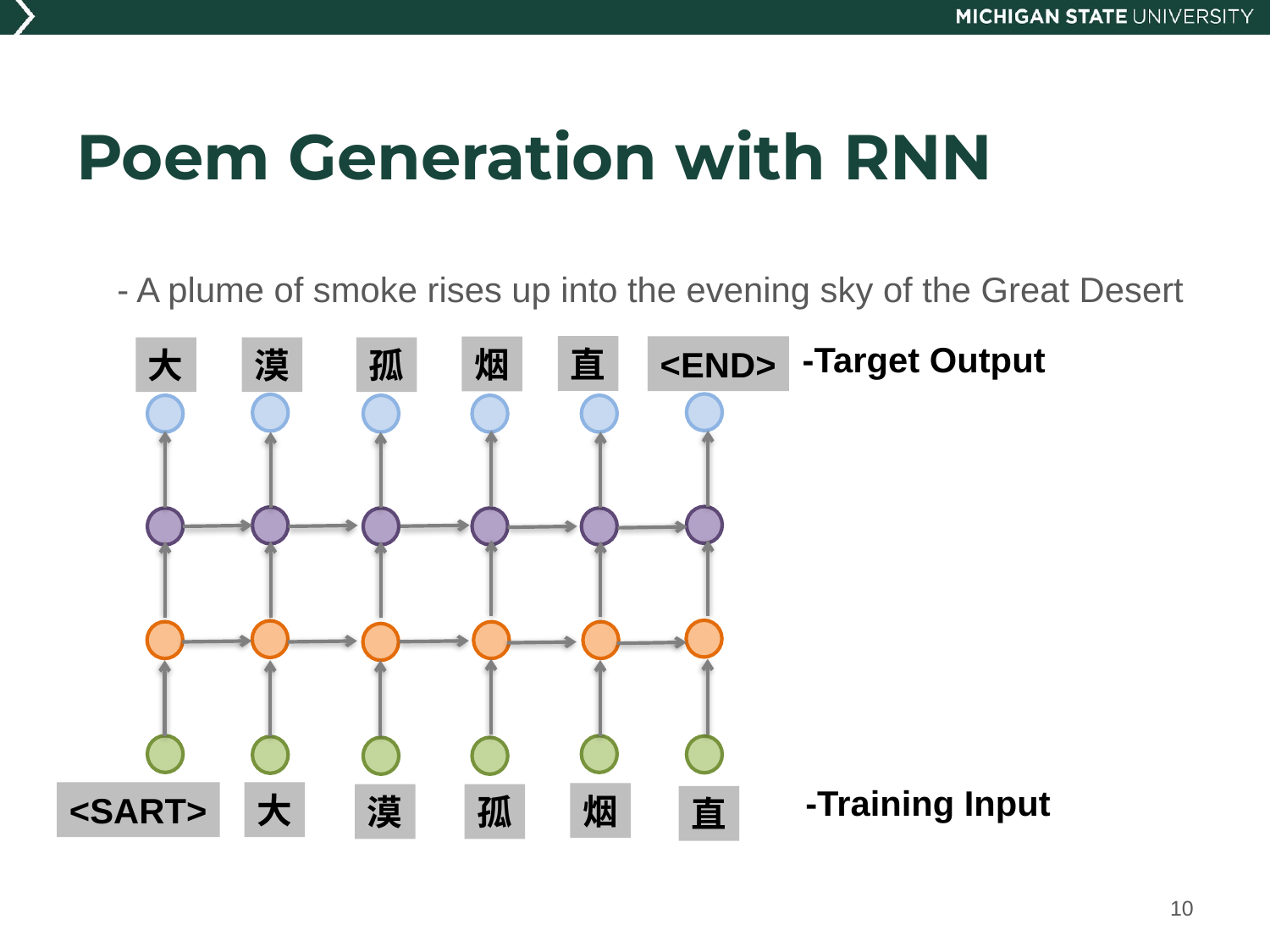

# Poem Generation with RNN
- A plume of smoke rises up into the evening sky of the Great Desert
-Target Output
直
<END>
烟
大
漠
孤

-Training Input
<SART>
大
烟
漠
孤
直
10